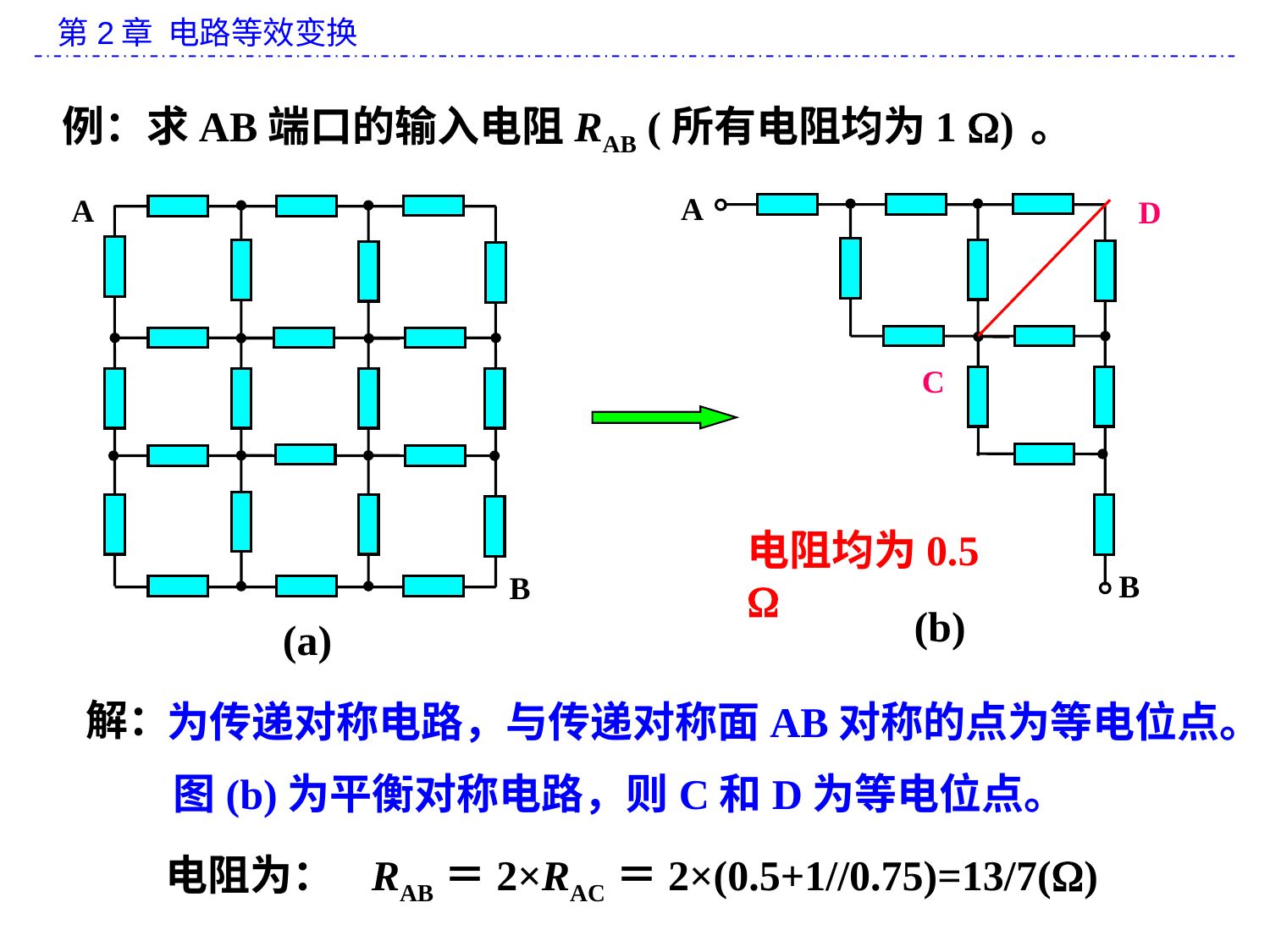

例：求AB端口的输入电阻RAB (所有电阻均为1 Ω) 。
A

B

A

B

D

C

电阻均为0.5 Ω
(b)
(a)
解：
为传递对称电路，与传递对称面AB对称的点为等电位点。
图(b)为平衡对称电路，则C和D为等电位点。
电阻为：
RAB＝2×RAC＝2×(0.5+1//0.75)=13/7(Ω)